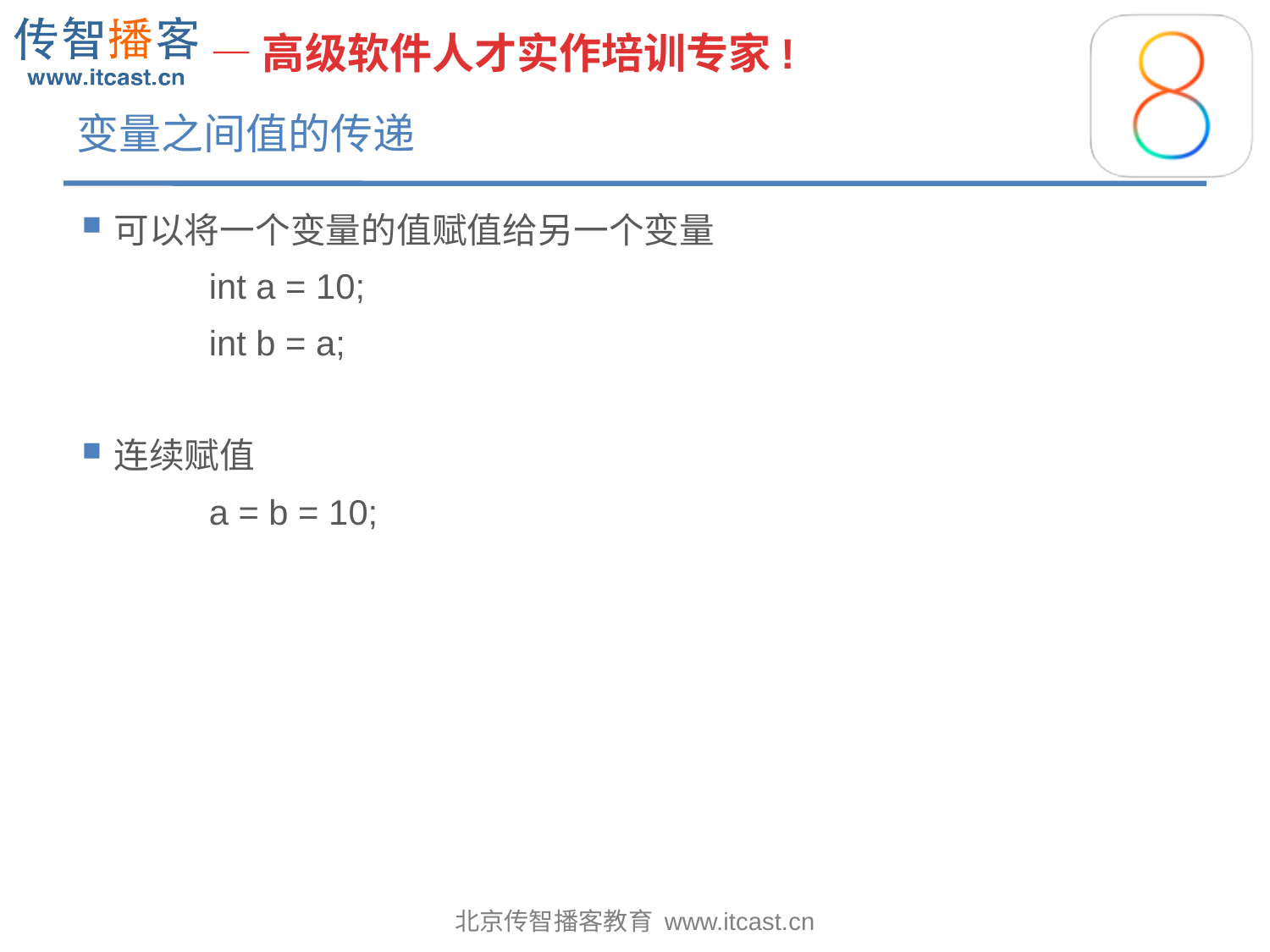

# 变量之间值的传递
可以将一个变量的值赋值给另一个变量
	int a = 10;
	int b = a;

连续赋值
	a = b = 10;